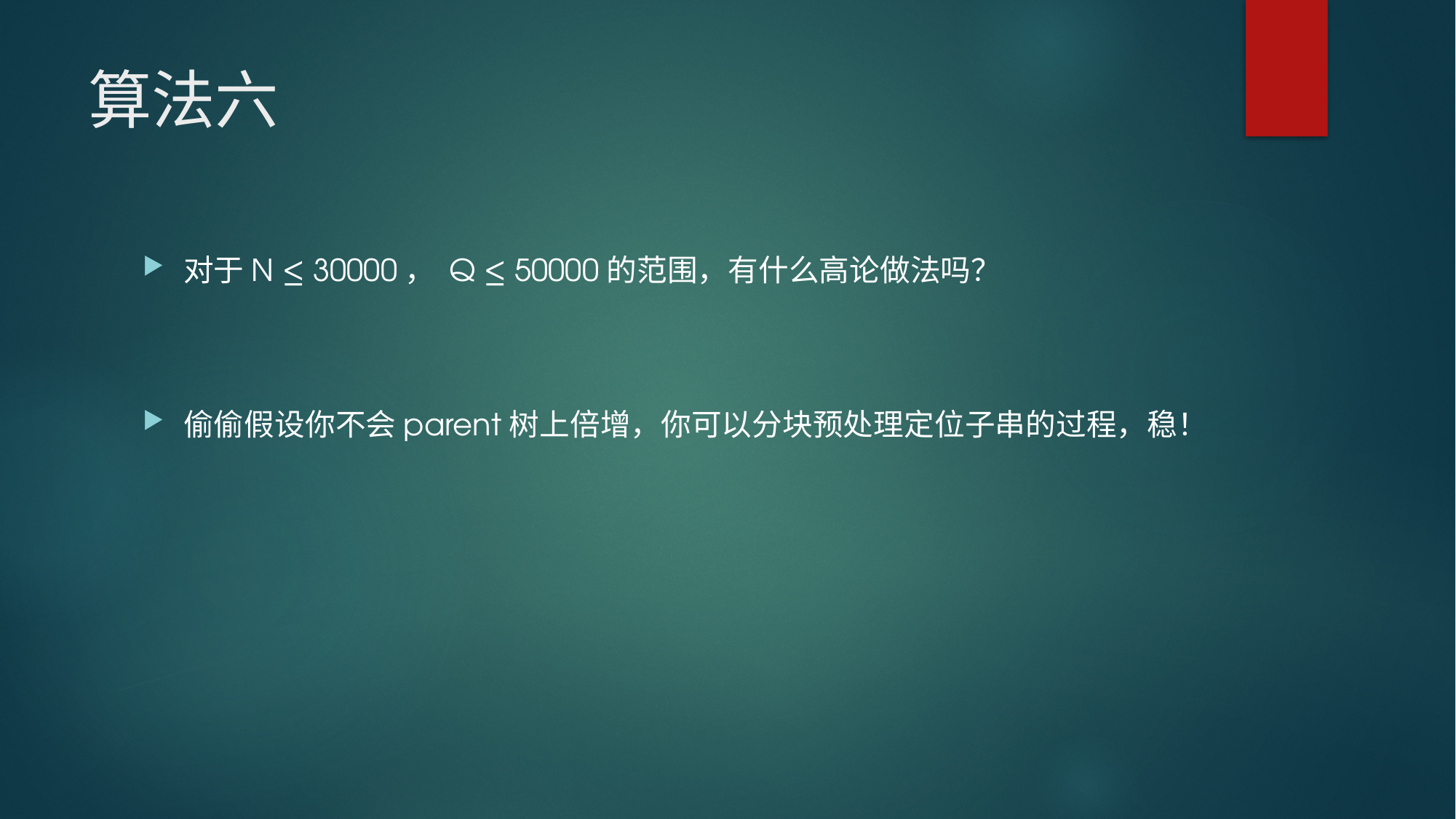

# 算法六
对于N ≤ 30000， Q ≤ 50000的范围，有什么高论做法吗？

偷偷假设你不会parent树上倍增，你可以分块预处理定位子串的过程，稳！